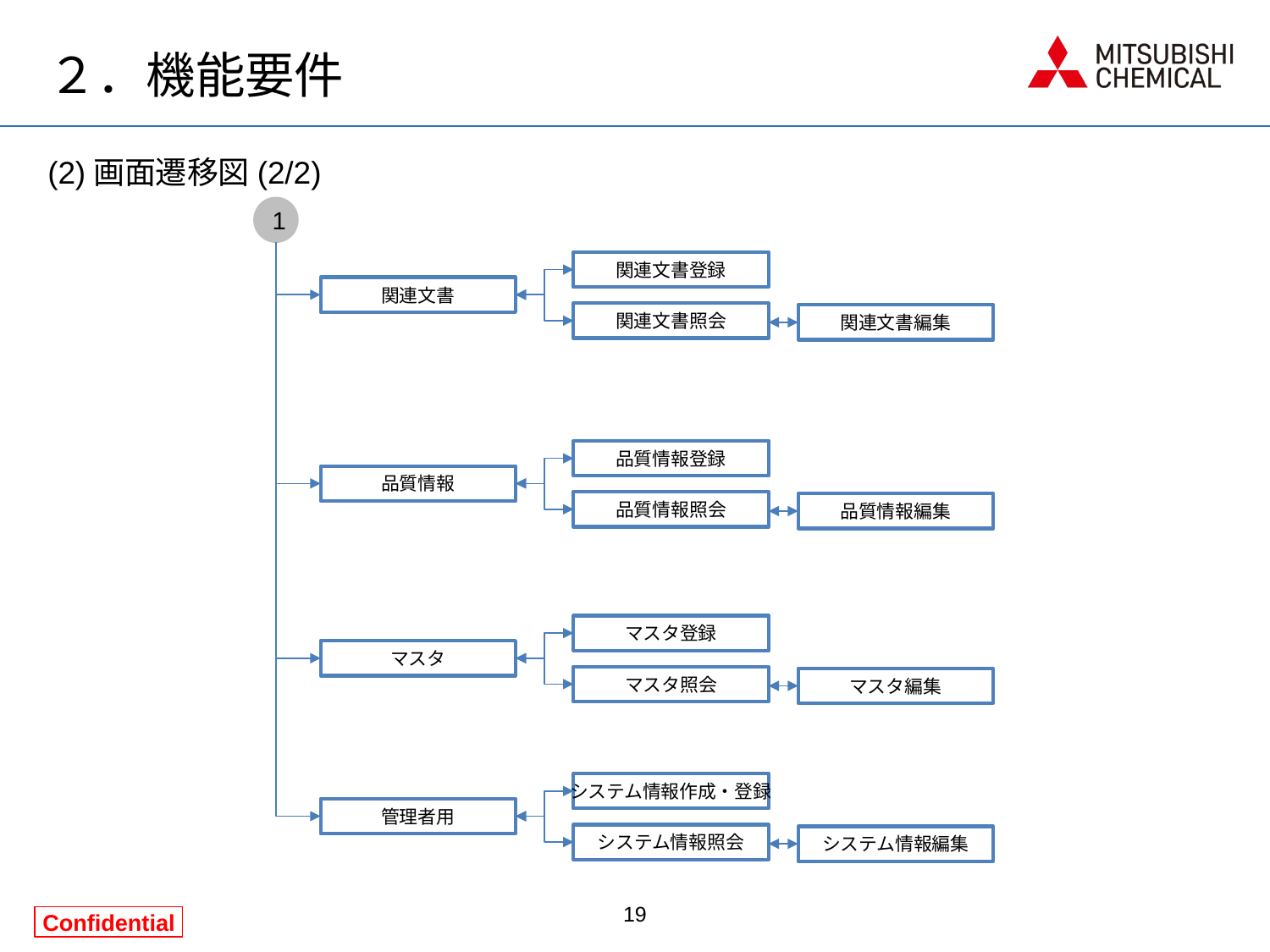

# ２．機能要件
(2)画面遷移図(2/2)
1
関連文書登録
関連文書
関連文書照会
関連文書編集
品質情報登録
品質情報
品質情報照会
品質情報編集
マスタ登録
マスタ
マスタ照会
マスタ編集
システム情報作成・登録
管理者用
システム情報照会
システム情報編集
19